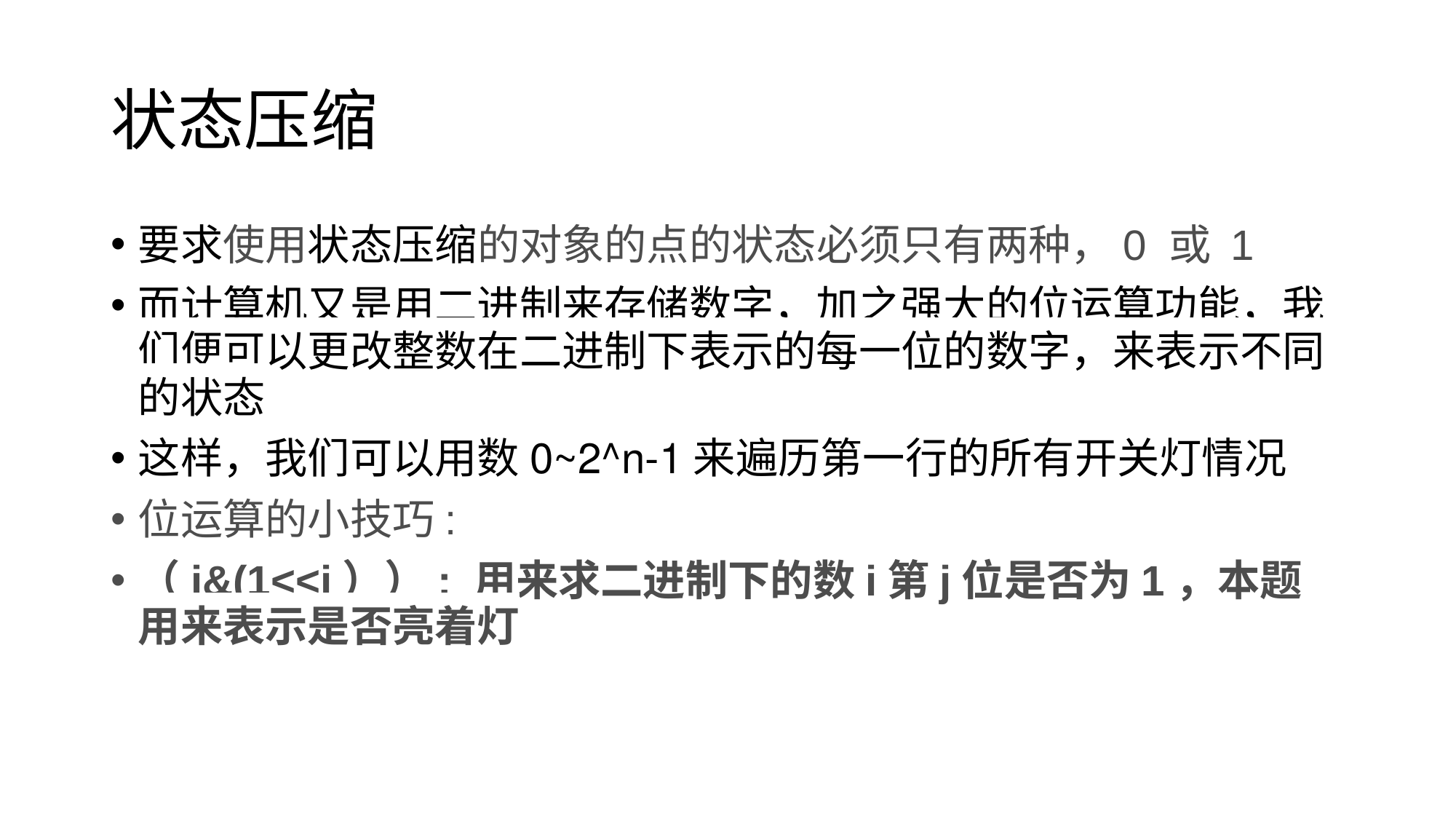

# 状态压缩
要求使用状态压缩的对象的点的状态必须只有两种，0 或 1
而计算机又是用二进制来存储数字，加之强大的位运算功能，我们便可以更改整数在二进制下表示的每一位的数字，来表示不同的状态
这样，我们可以用数0~2^n-1来遍历第一行的所有开关灯情况
位运算的小技巧:
（i&(1<<j））: 用来求二进制下的数i第j位是否为1，本题用来表示是否亮着灯